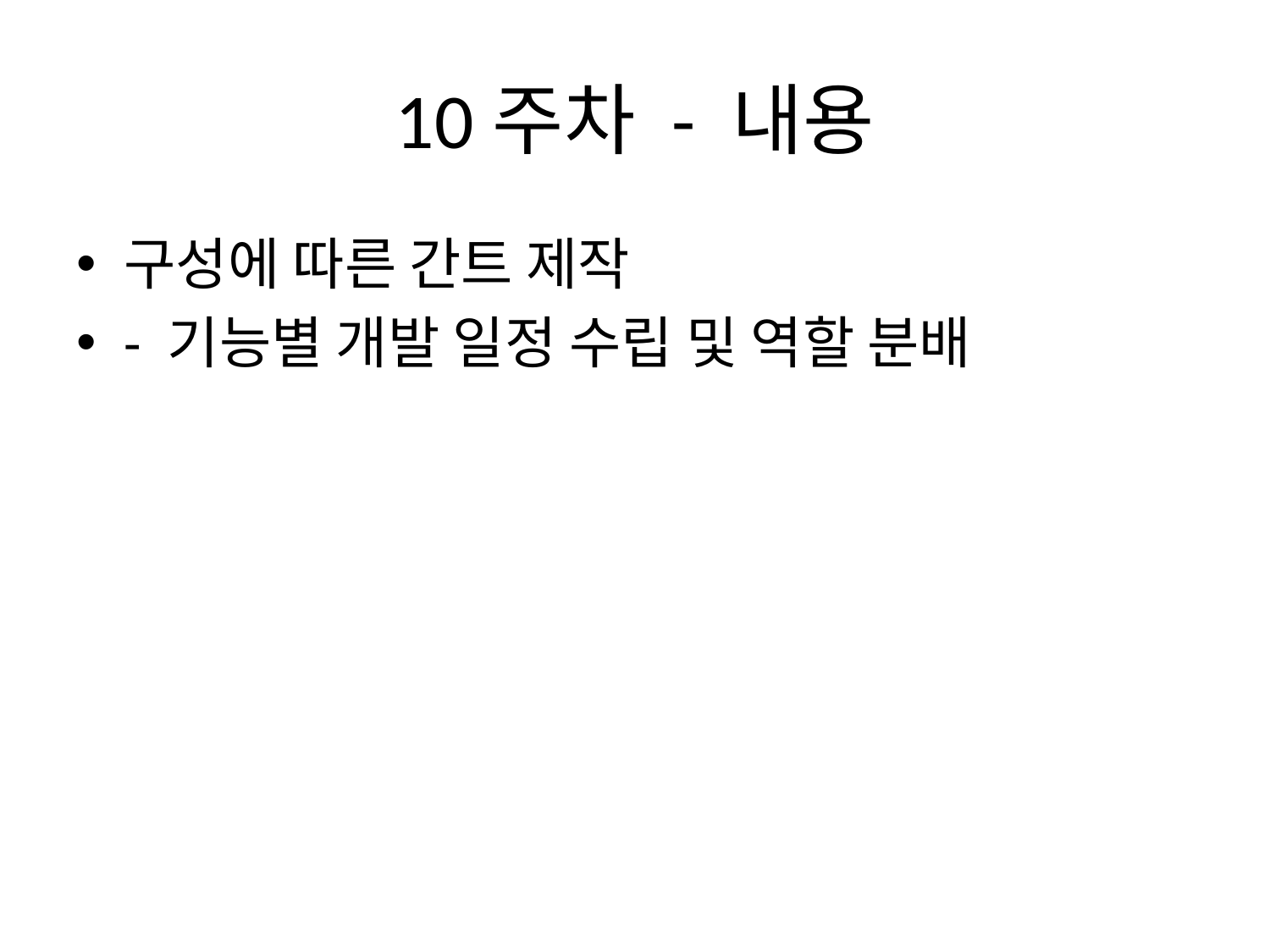

# 10주차 - 내용
구성에 따른 간트 제작
- 기능별 개발 일정 수립 및 역할 분배